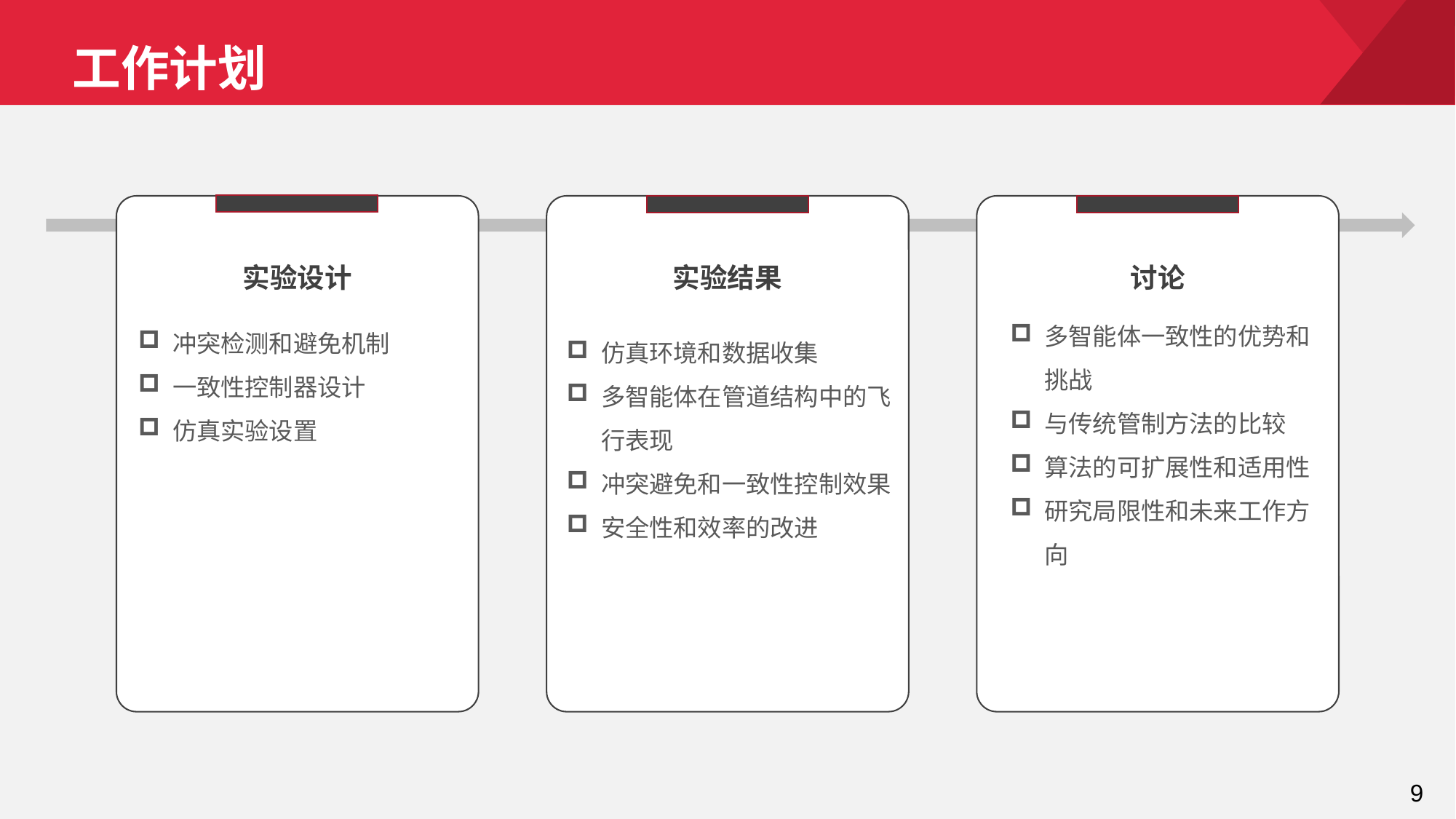

工作计划

实验设计
实验结果
讨论
多智能体一致性的优势和挑战
与传统管制方法的比较
算法的可扩展性和适用性
研究局限性和未来工作方向
冲突检测和避免机制
一致性控制器设计
仿真实验设置
仿真环境和数据收集
多智能体在管道结构中的飞行表现
冲突避免和一致性控制效果
安全性和效率的改进

9